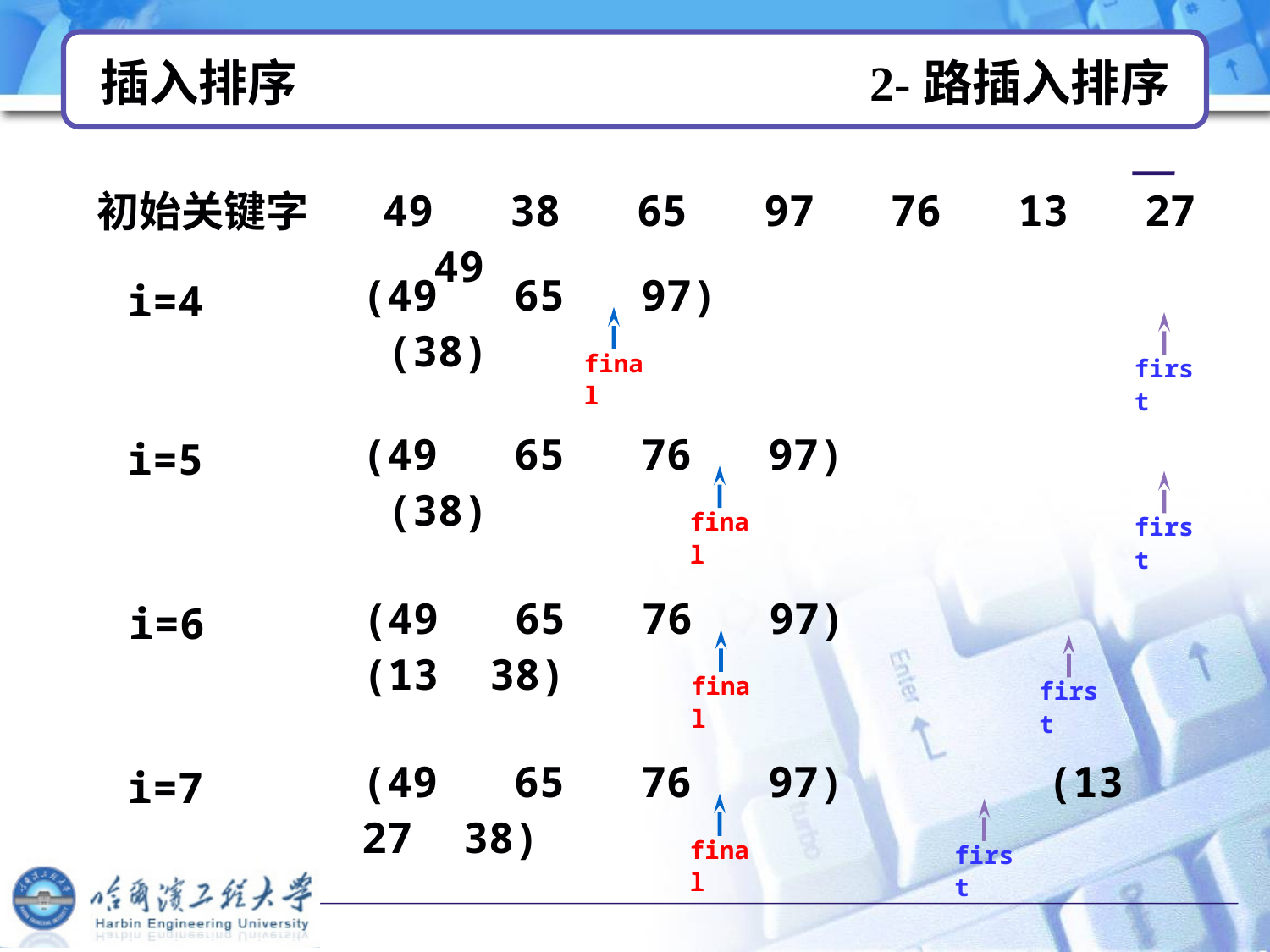

# 插入排序                                                  2-路插入排序
初始关键字
49   38   65   97   76   13   27   49

(49   65   97)                     (38)
i=4

final

first
(49   65   76   97)                (38)
i=5

final

first
(49   65   76   97)            (13  38)
i=6

final

first
(49   65   76   97)        (13  27  38)
i=7

final

first